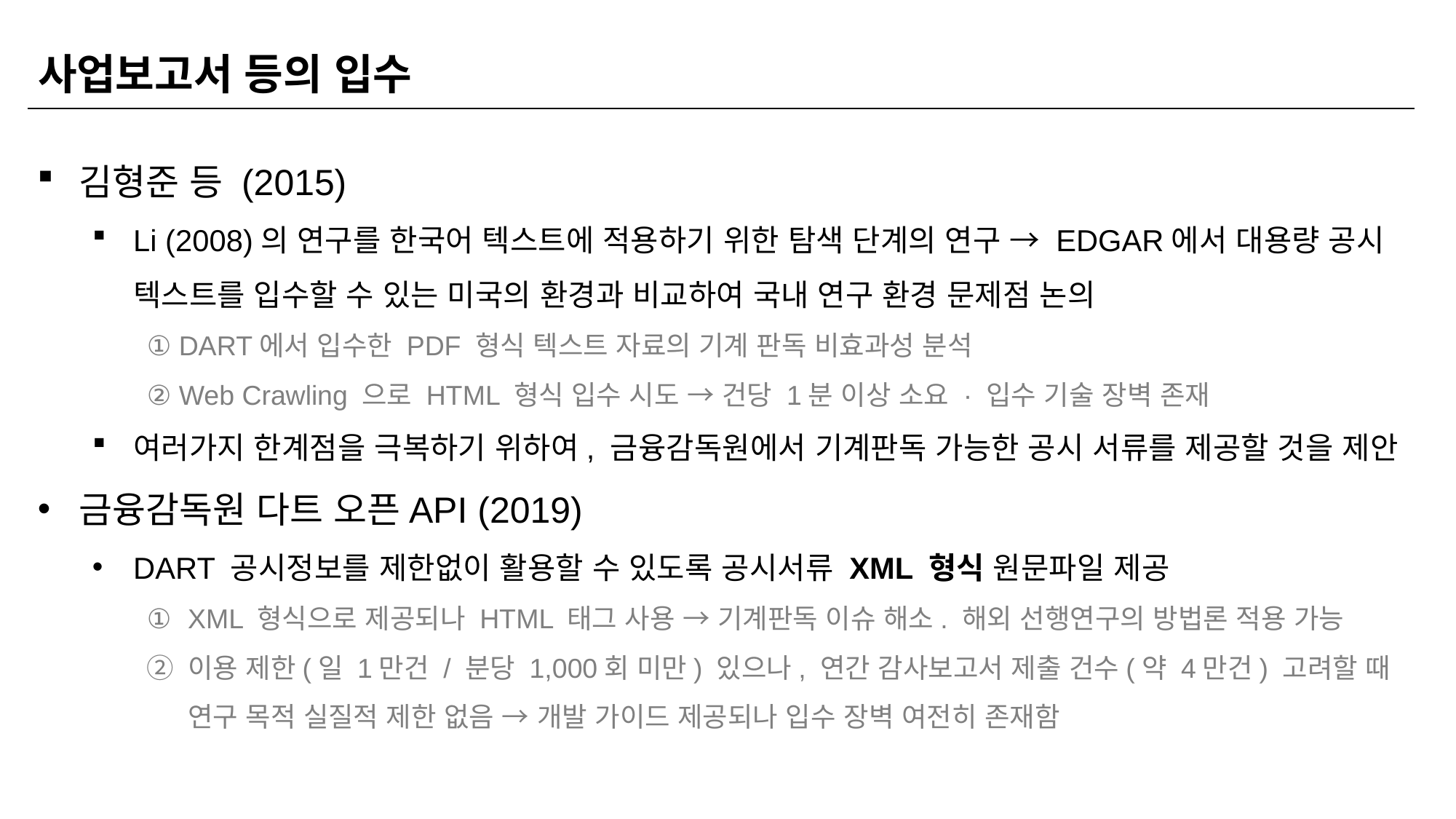

| 사업보고서 등의 입수 |
| --- |
김형준 등 (2015)
Li (2008)의 연구를 한국어 텍스트에 적용하기 위한 탐색 단계의 연구 → EDGAR에서 대용량 공시 텍스트를 입수할 수 있는 미국의 환경과 비교하여 국내 연구 환경 문제점 논의
① DART에서 입수한 PDF 형식 텍스트 자료의 기계 판독 비효과성 분석
② Web Crawling 으로 HTML 형식 입수 시도 → 건당 1분 이상 소요 · 입수 기술 장벽 존재
여러가지 한계점을 극복하기 위하여, 금융감독원에서 기계판독 가능한 공시 서류를 제공할 것을 제안
금융감독원 다트 오픈API (2019)
DART 공시정보를 제한없이 활용할 수 있도록 공시서류 XML 형식 원문파일 제공
XML 형식으로 제공되나 HTML 태그 사용 → 기계판독 이슈 해소. 해외 선행연구의 방법론 적용 가능
이용 제한(일 1만건 / 분당 1,000회 미만) 있으나, 연간 감사보고서 제출 건수(약 4만건) 고려할 때 연구 목적 실질적 제한 없음 → 개발 가이드 제공되나 입수 장벽 여전히 존재함